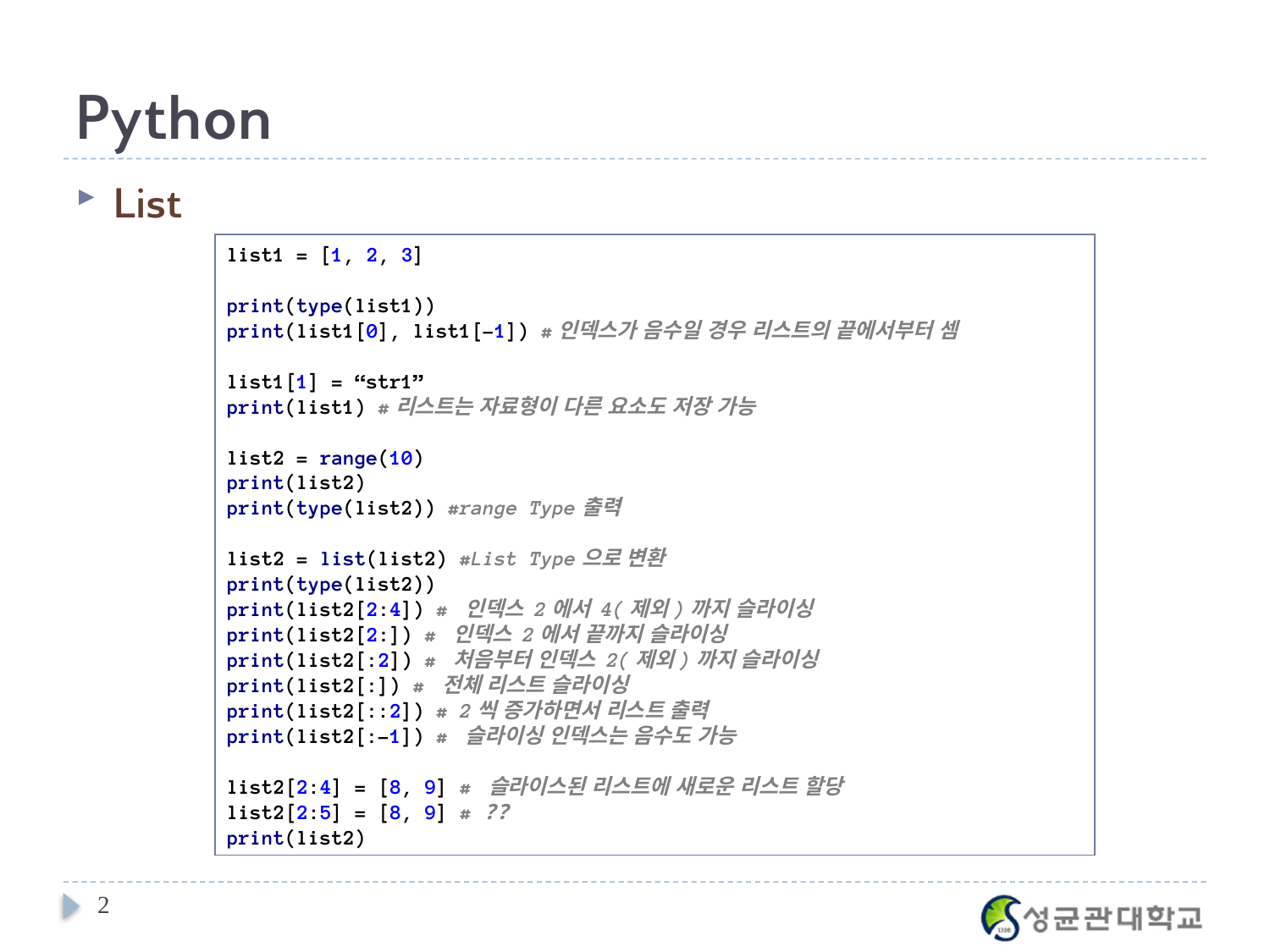

# Python
List
list1 = [1, 2, 3]
print(type(list1))
print(list1[0], list1[-1]) #인덱스가 음수일 경우 리스트의 끝에서부터 셈
list1[1] = “str1”
print(list1) #리스트는 자료형이 다른 요소도 저장 가능
list2 = range(10)
print(list2)
print(type(list2)) #range Type출력
list2 = list(list2) #List Type으로 변환
print(type(list2))
print(list2[2:4]) # 인덱스 2에서 4(제외)까지 슬라이싱
print(list2[2:]) # 인덱스 2에서 끝까지 슬라이싱
print(list2[:2]) # 처음부터 인덱스 2(제외)까지 슬라이싱
print(list2[:]) # 전체 리스트 슬라이싱
print(list2[::2]) # 2씩 증가하면서 리스트 출력
print(list2[:-1]) # 슬라이싱 인덱스는 음수도 가능
list2[2:4] = [8, 9] # 슬라이스된 리스트에 새로운 리스트 할당
list2[2:5] = [8, 9] # ??
print(list2)
2